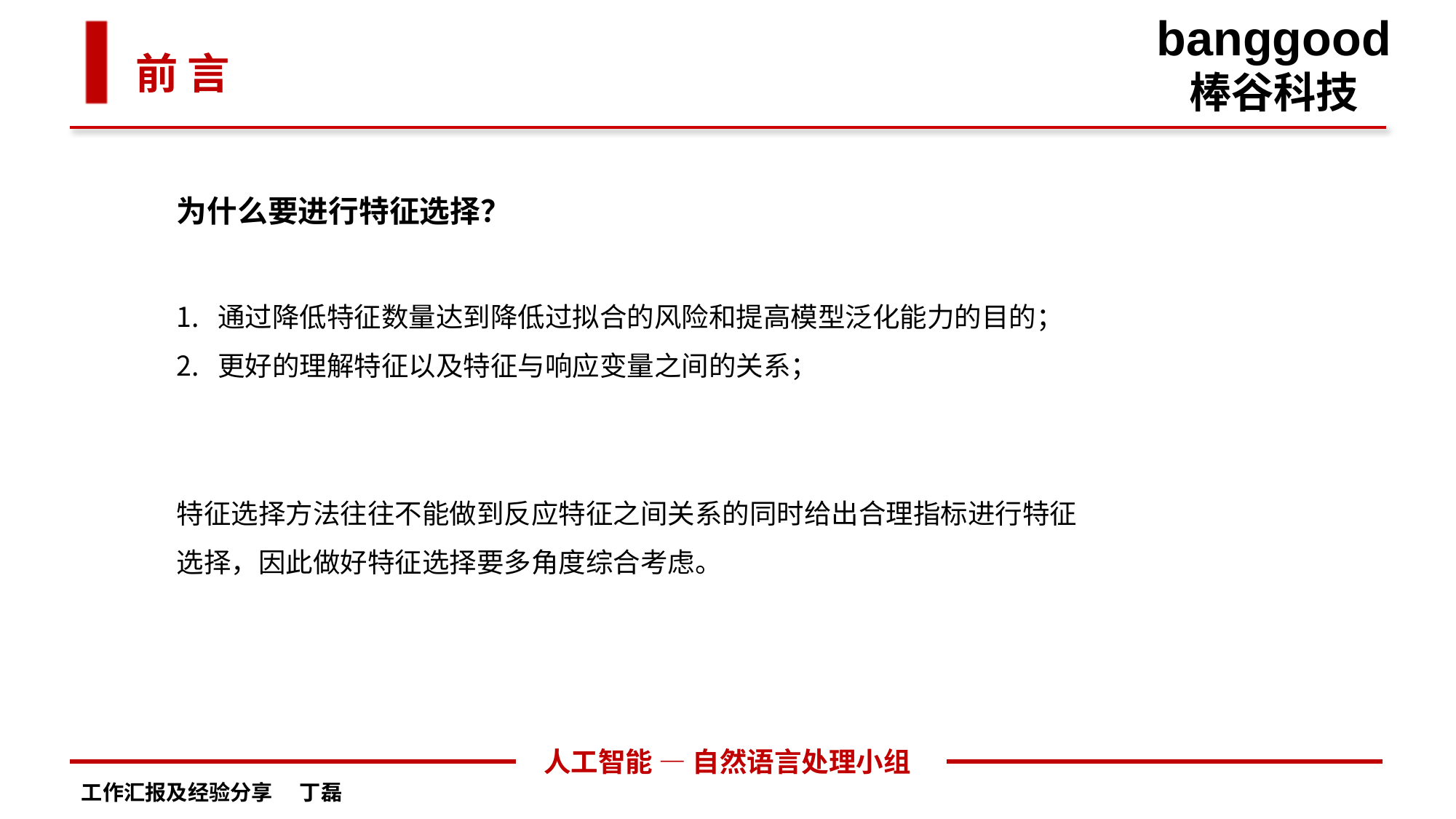

banggood
棒谷科技

前 言
为什么要进行特征选择？

通过降低特征数量达到降低过拟合的风险和提高模型泛化能力的目的；
更好的理解特征以及特征与响应变量之间的关系；

特征选择方法往往不能做到反应特征之间关系的同时给出合理指标进行特征选择，因此做好特征选择要多角度综合考虑。
人工智能 — 自然语言处理小组
工作汇报及经验分享	丁磊